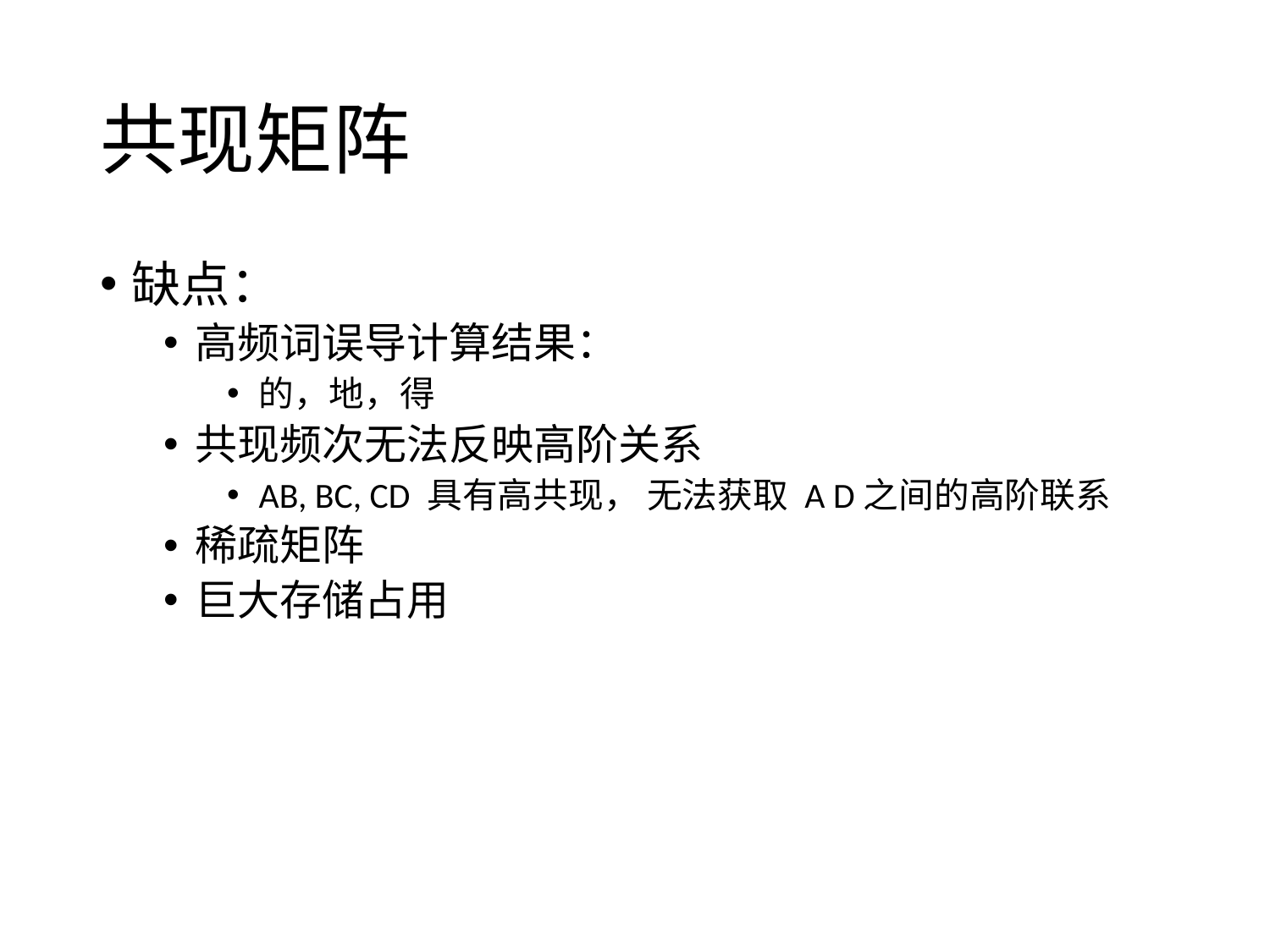

# 共现矩阵
缺点：
高频词误导计算结果：
的，地，得
共现频次无法反映高阶关系
AB, BC, CD 具有高共现， 无法获取 A D之间的高阶联系
稀疏矩阵
巨大存储占用